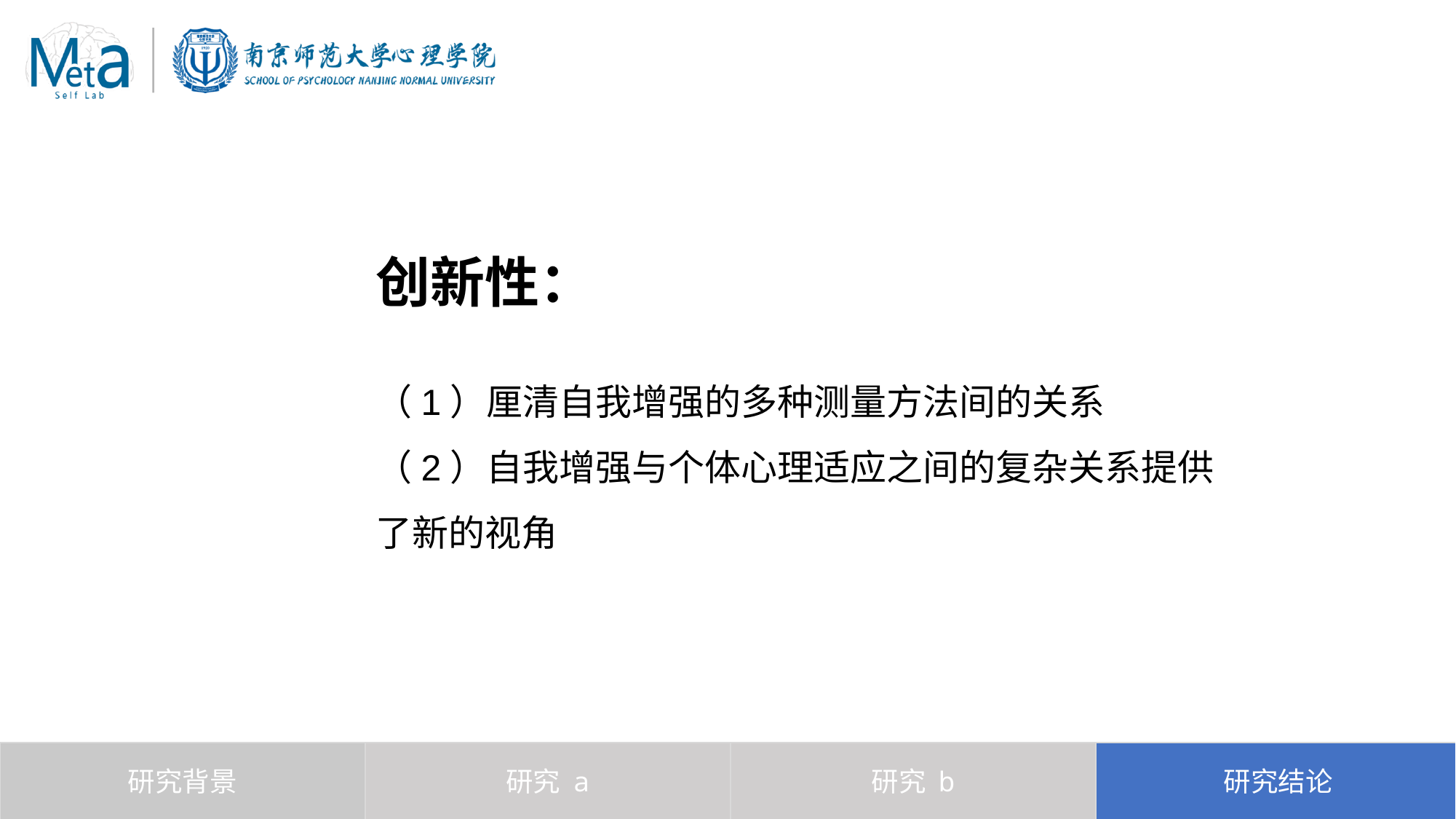

创新性：

（1）厘清自我增强的多种测量方法间的关系
（2）自我增强与个体心理适应之间的复杂关系提供了新的视角
研究背景
研究 a
研究 b
研究结论